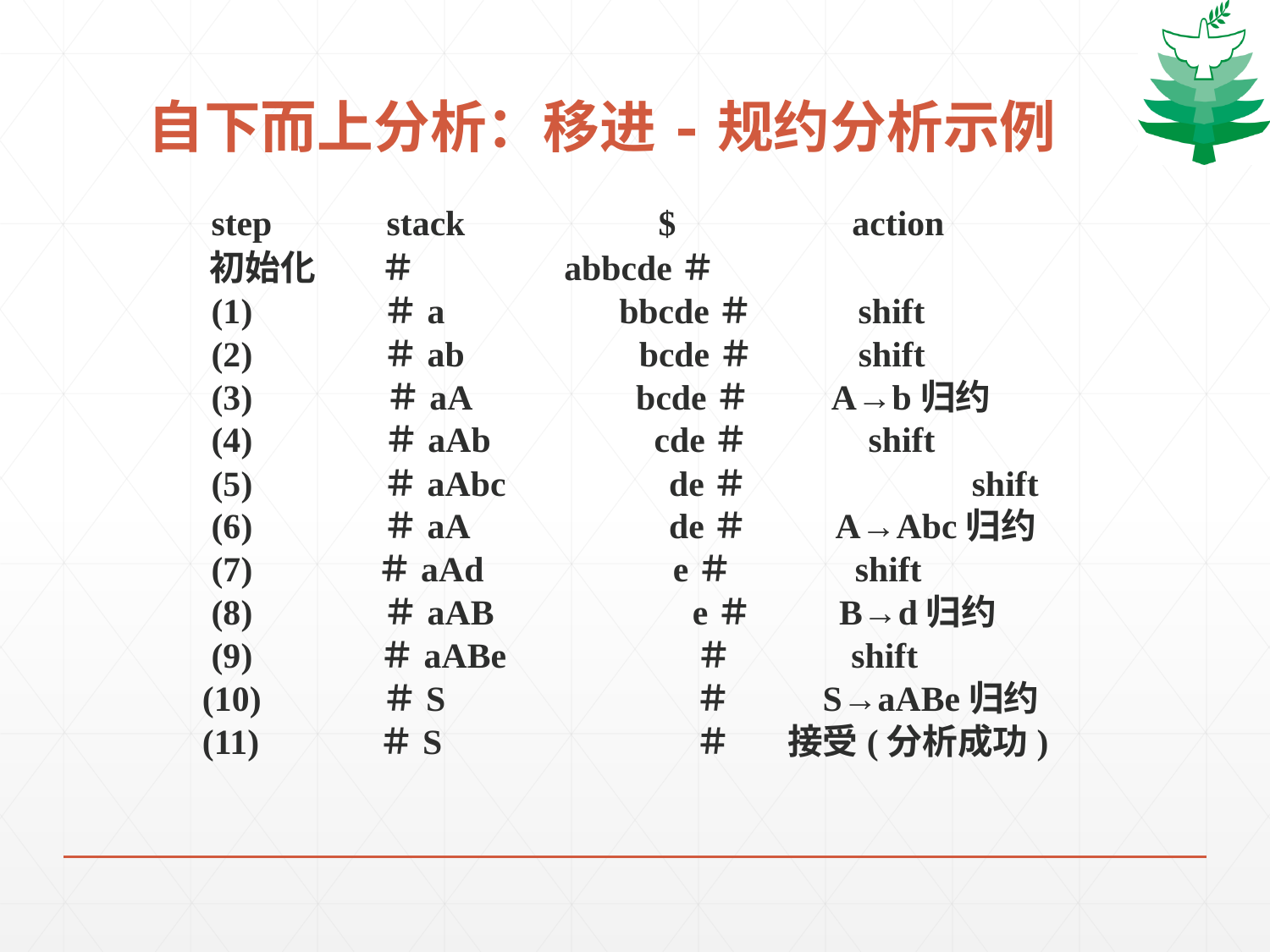

# 自下而上分析：移进-规约分析示例
  step       　stack              　  $　           　action
 初始化        ＃　             abbcde＃
  (1)　　　  ＃a           　   bbcde＃            shift
  (2)　　 　 ＃ab　　　　  bcde＃            shift
  (3)              ＃aA　　　     bcde＃         A→b归约
  (4) 　　　 ＃aAb　  　　   cde＃　　     shift
  (5)　　　  ＃aAbc　　  　   de＃　　　	 shift
  (6)　　 　 ＃aA　　　　     de＃　　 A→Abc归约
  (7)　          ＃aAd　                 e＃　　　 shift
  (8)　　　  ＃aAB　　  　　   e＃　　 B→d归约
  (9)　 　     ＃aABe　 　　　    ＃　　     shift
 (10)   	      ＃S　　　　　        ＃　      S→aABe归约
 (11)　　     ＃S 　　　　　 　  ＃       接受(分析成功)